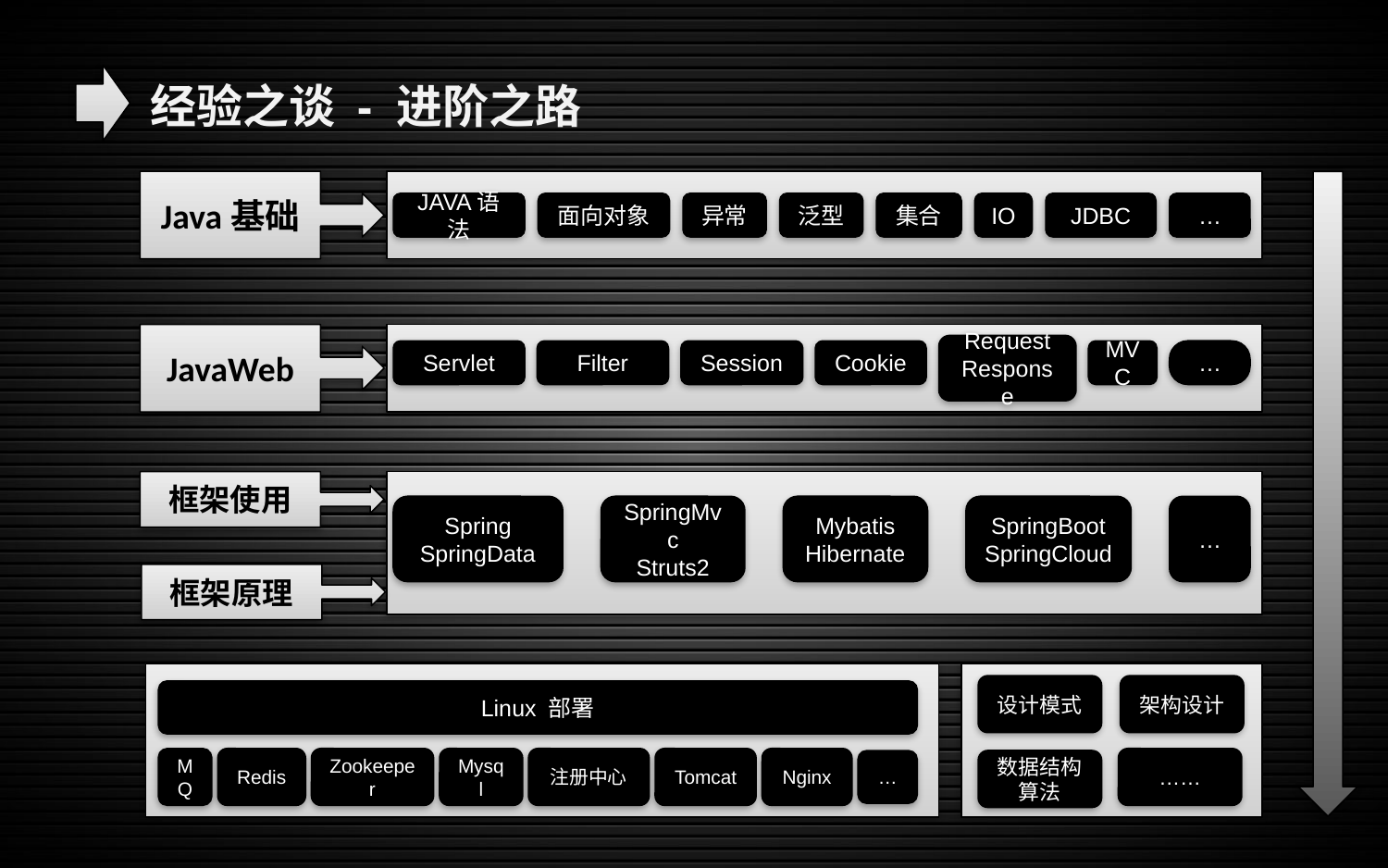

经验之谈 - 进阶之路
Java基础

JAVA语法
面向对象
异常
泛型
集合
IO
JDBC
…
JavaWeb

Request
Response
Servlet
Filter
Session
Cookie
MVC
…
框架使用

Spring
SpringData
SpringMvc
Struts2
Mybatis
Hibernate
SpringBoot
SpringCloud
…
框架原理

设计模式
架构设计
Linux 部署
……
MQ
Redis
Zookeeper
Mysql
注册中心
Tomcat
Nginx
…
数据结构算法